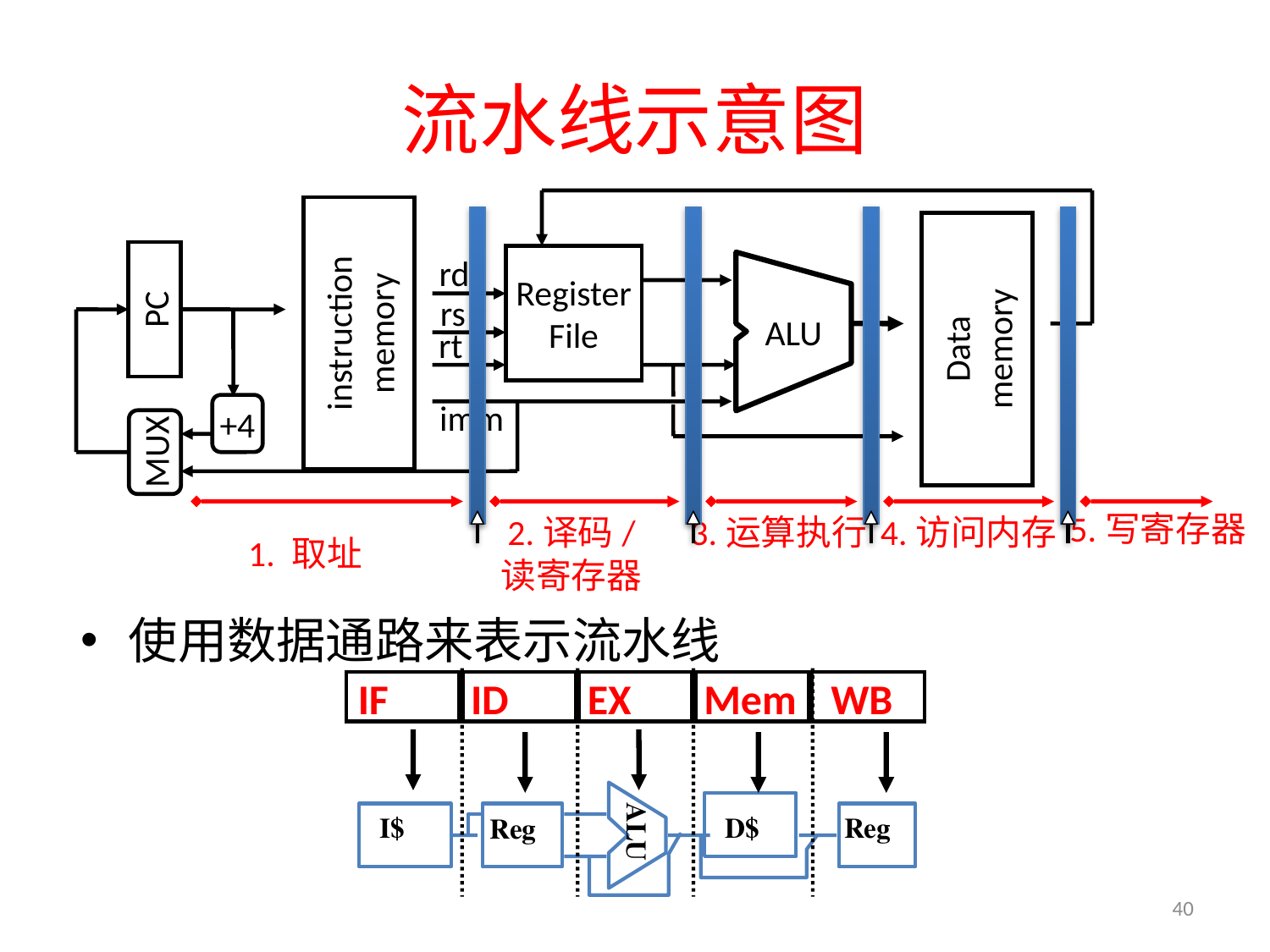

# 流水线示意图

Register
File
rd
ALU

instruction
memory

PC
rs

Data
memory

rt

+4
imm

MUX

5.写寄存器

1. 取址

3.运算执行

4.访问内存

2.译码/
读寄存器
使用数据通路来表示流水线
IF
ID
EX
Mem
WB

  I$
  D$
Reg
Reg
ALU

40